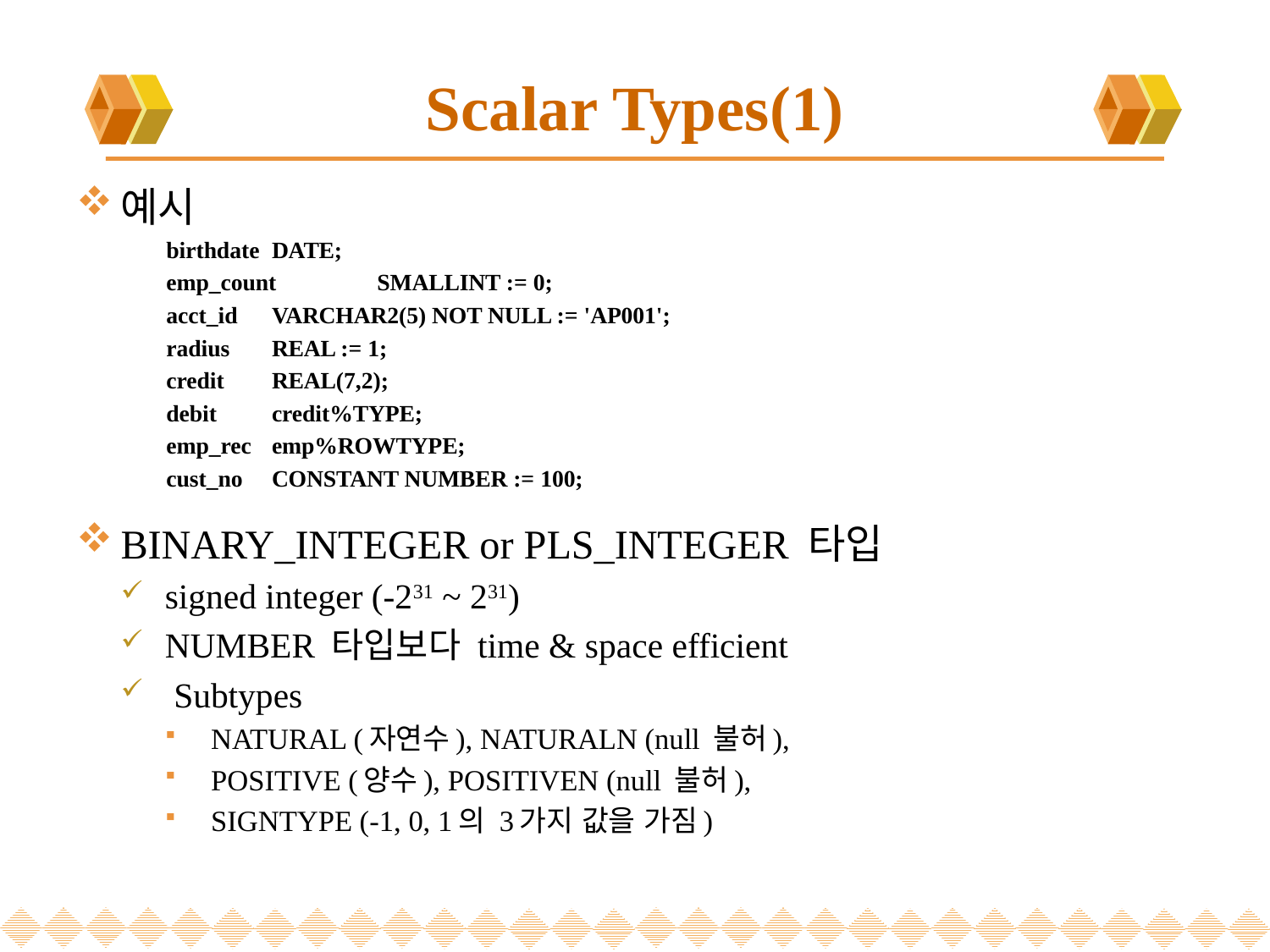

# Scalar Types(1)
예시
birthdate		DATE;
emp_count		SMALLINT := 0;
acct_id 		VARCHAR2(5) NOT NULL := 'AP001';
radius 		REAL := 1;
credit 		REAL(7,2);
debit 		credit%TYPE;
emp_rec 		emp%ROWTYPE;
cust_no		CONSTANT NUMBER := 100;

BINARY_INTEGER or PLS_INTEGER 타입
signed integer (-231 ~ 231)
NUMBER 타입보다 time & space efficient
 Subtypes
NATURAL (자연수), NATURALN (null 불허),
POSITIVE (양수), POSITIVEN (null 불허),
SIGNTYPE (-1, 0, 1의 3가지 값을 가짐)